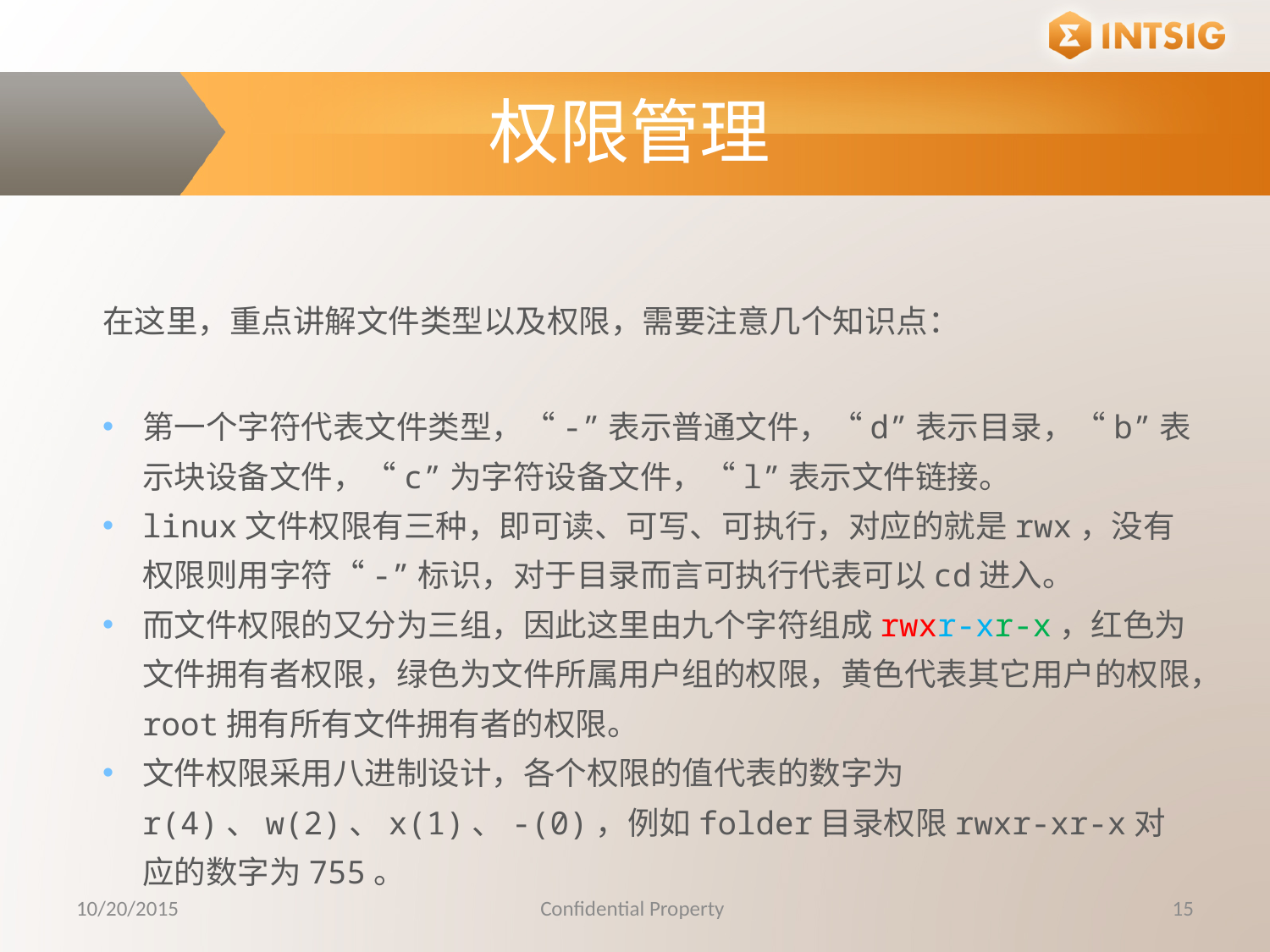

权限管理
在这里，重点讲解文件类型以及权限，需要注意几个知识点：
第一个字符代表文件类型，“-”表示普通文件，“d”表示目录，“b”表示块设备文件，“c”为字符设备文件，“l”表示文件链接。
linux文件权限有三种，即可读、可写、可执行，对应的就是rwx，没有权限则用字符“-”标识，对于目录而言可执行代表可以cd进入。
而文件权限的又分为三组，因此这里由九个字符组成rwxr-xr-x，红色为文件拥有者权限，绿色为文件所属用户组的权限，黄色代表其它用户的权限，root拥有所有文件拥有者的权限。
文件权限采用八进制设计，各个权限的值代表的数字为r(4)、w(2)、x(1)、-(0)，例如folder目录权限rwxr-xr-x对应的数字为755。
10/20/2015
Confidential Property
15